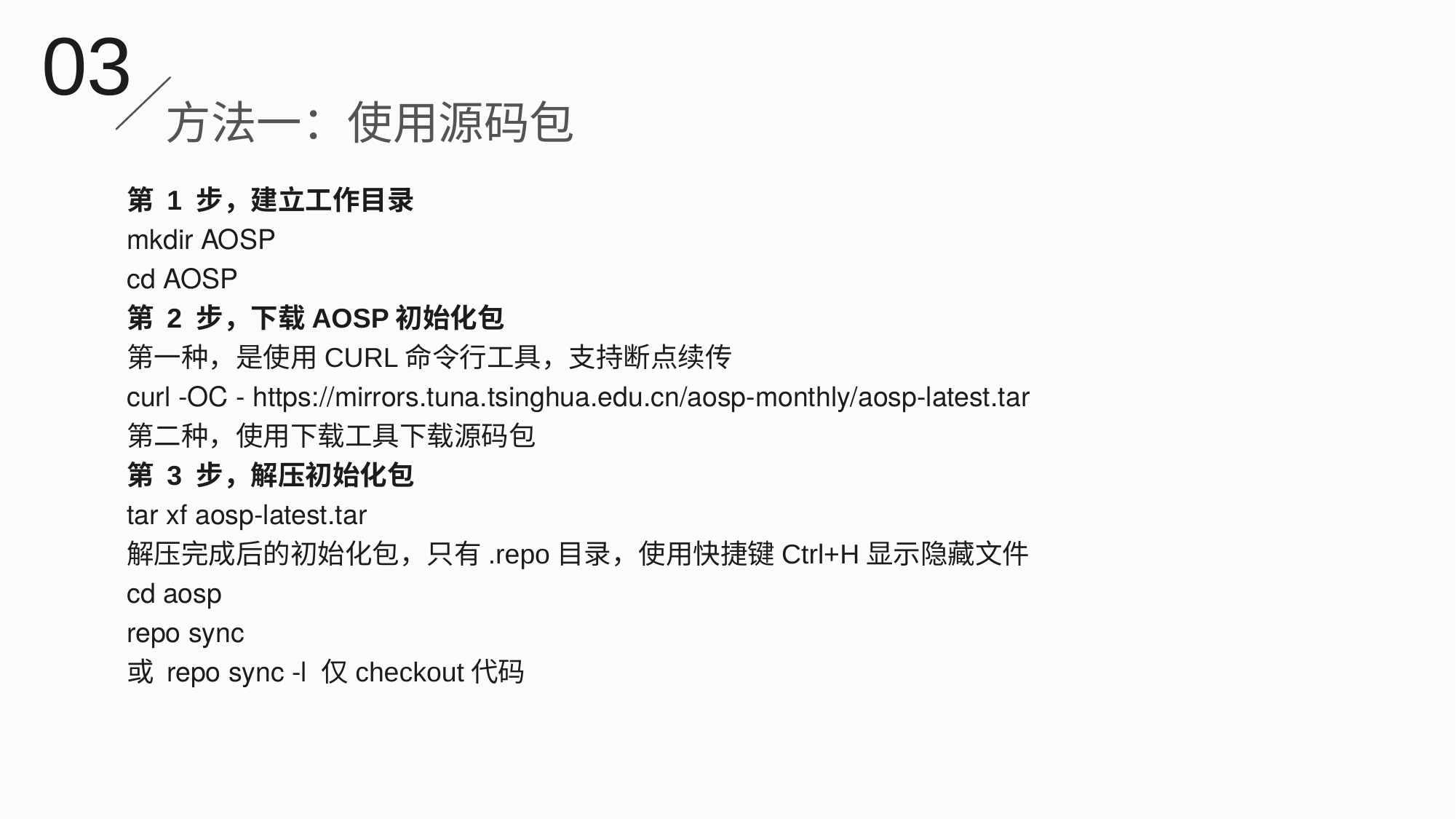

03
方法一：使用源码包
第 1 步，建立工作目录
mkdir AOSP
cd AOSP
第 2 步，下载AOSP初始化包
第一种，是使用CURL命令行工具，支持断点续传
curl -OC - https://mirrors.tuna.tsinghua.edu.cn/aosp-monthly/aosp-latest.tar
第二种，使用下载工具下载源码包
第 3 步，解压初始化包
tar xf aosp-latest.tar
解压完成后的初始化包，只有.repo目录，使用快捷键Ctrl+H显示隐藏文件
cd aosp
repo sync
或 repo sync -l 仅checkout代码